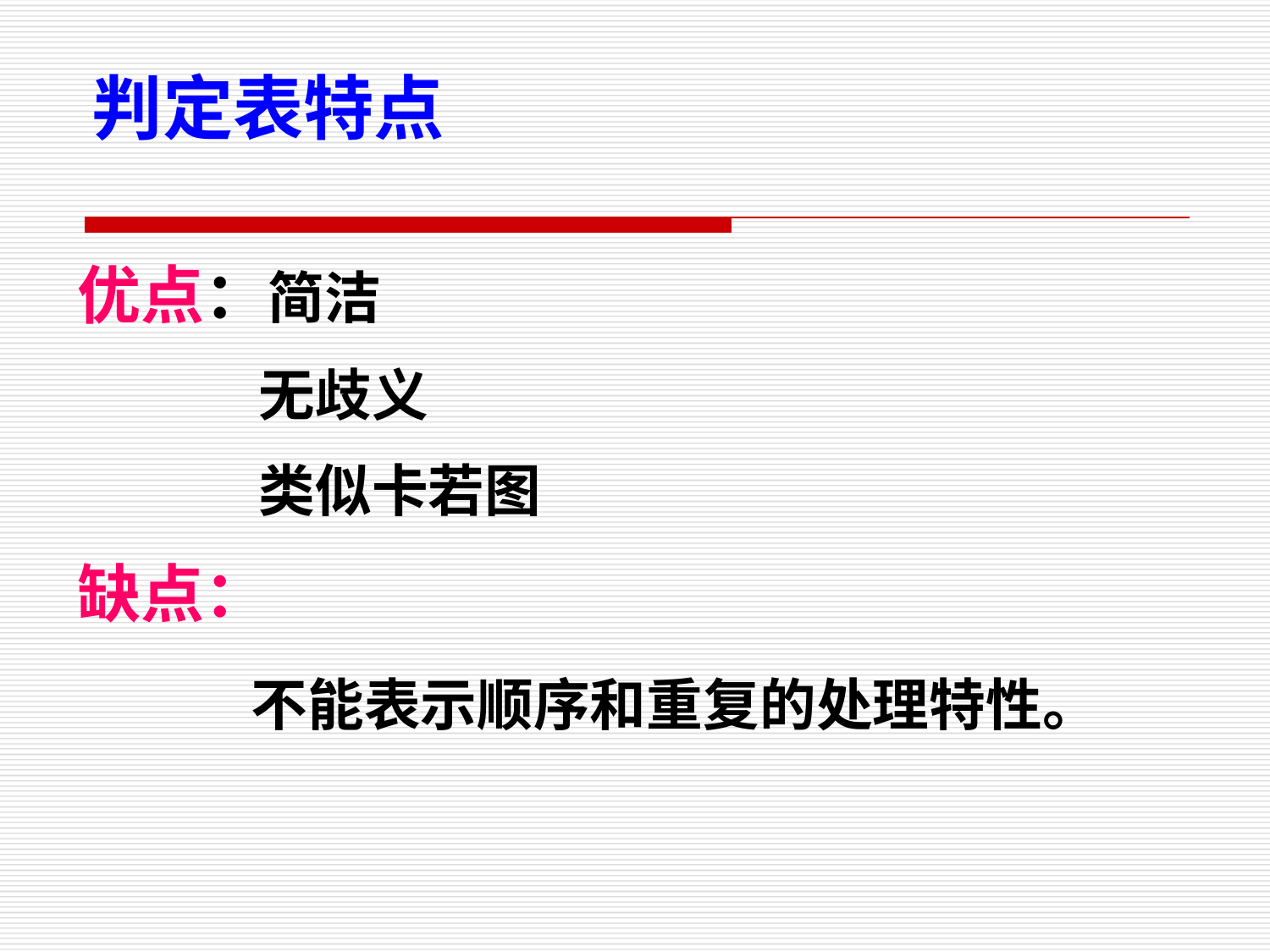

判定表特点
优点：简洁
             无歧义
             类似卡若图
缺点：
           不能表示顺序和重复的处理特性。